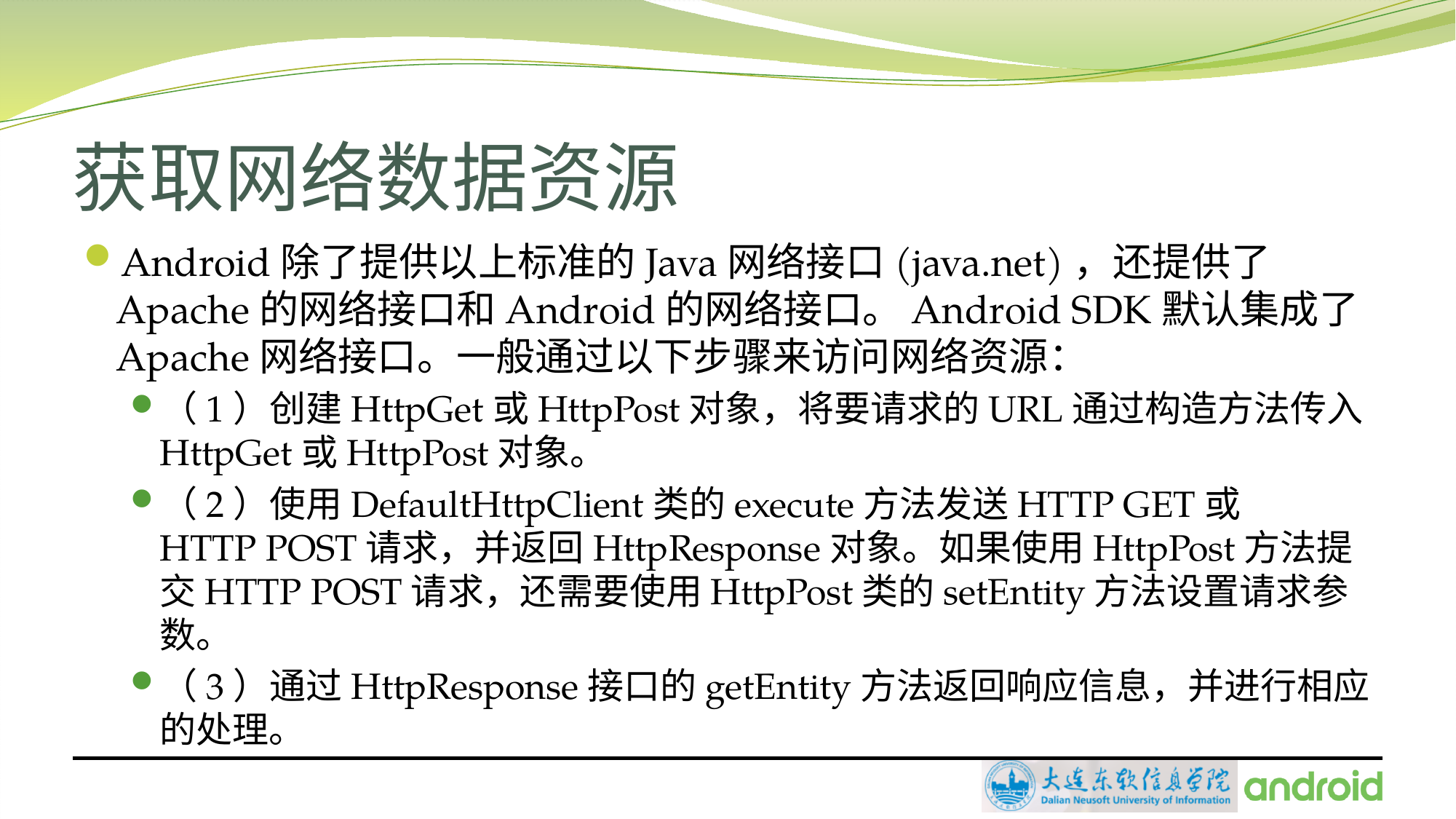

# 获取网络数据资源
Android除了提供以上标准的Java网络接口(java.net)，还提供了Apache的网络接口和Android的网络接口。Android SDK默认集成了Apache网络接口。一般通过以下步骤来访问网络资源：
（1）创建HttpGet或HttpPost对象，将要请求的URL通过构造方法传入HttpGet或HttpPost对象。
（2）使用DefaultHttpClient类的execute方法发送HTTP GET或HTTP POST请求，并返回HttpResponse对象。如果使用HttpPost方法提交HTTP POST请求，还需要使用HttpPost类的setEntity方法设置请求参数。
（3）通过HttpResponse接口的getEntity方法返回响应信息，并进行相应的处理。